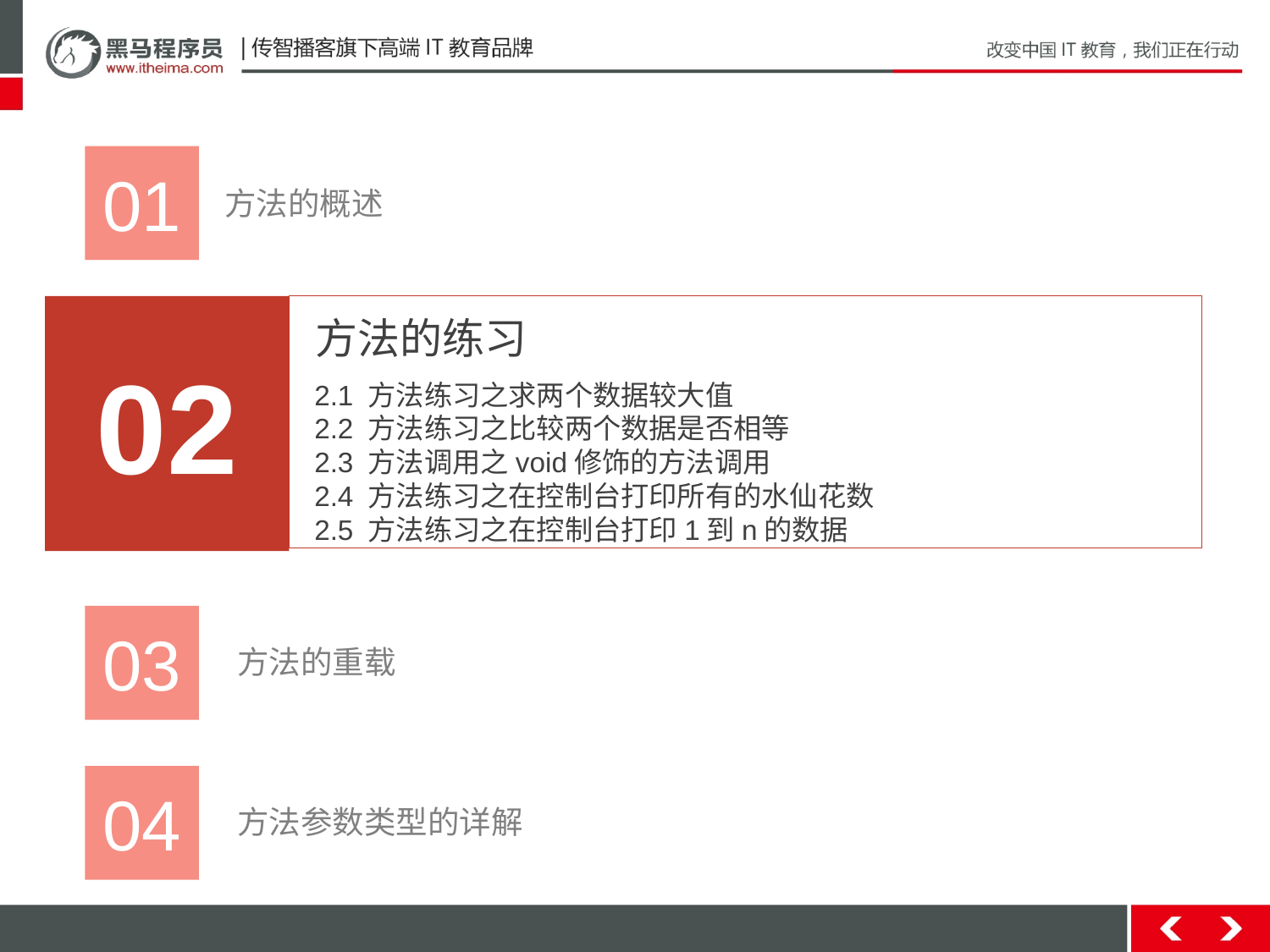

01
 方法的概述

02

方法的练习

2.1 方法练习之求两个数据较大值
2.2 方法练习之比较两个数据是否相等
2.3 方法调用之void修饰的方法调用
2.4 方法练习之在控制台打印所有的水仙花数
2.5 方法练习之在控制台打印1到n的数据

03
方法的重载

04
方法参数类型的详解